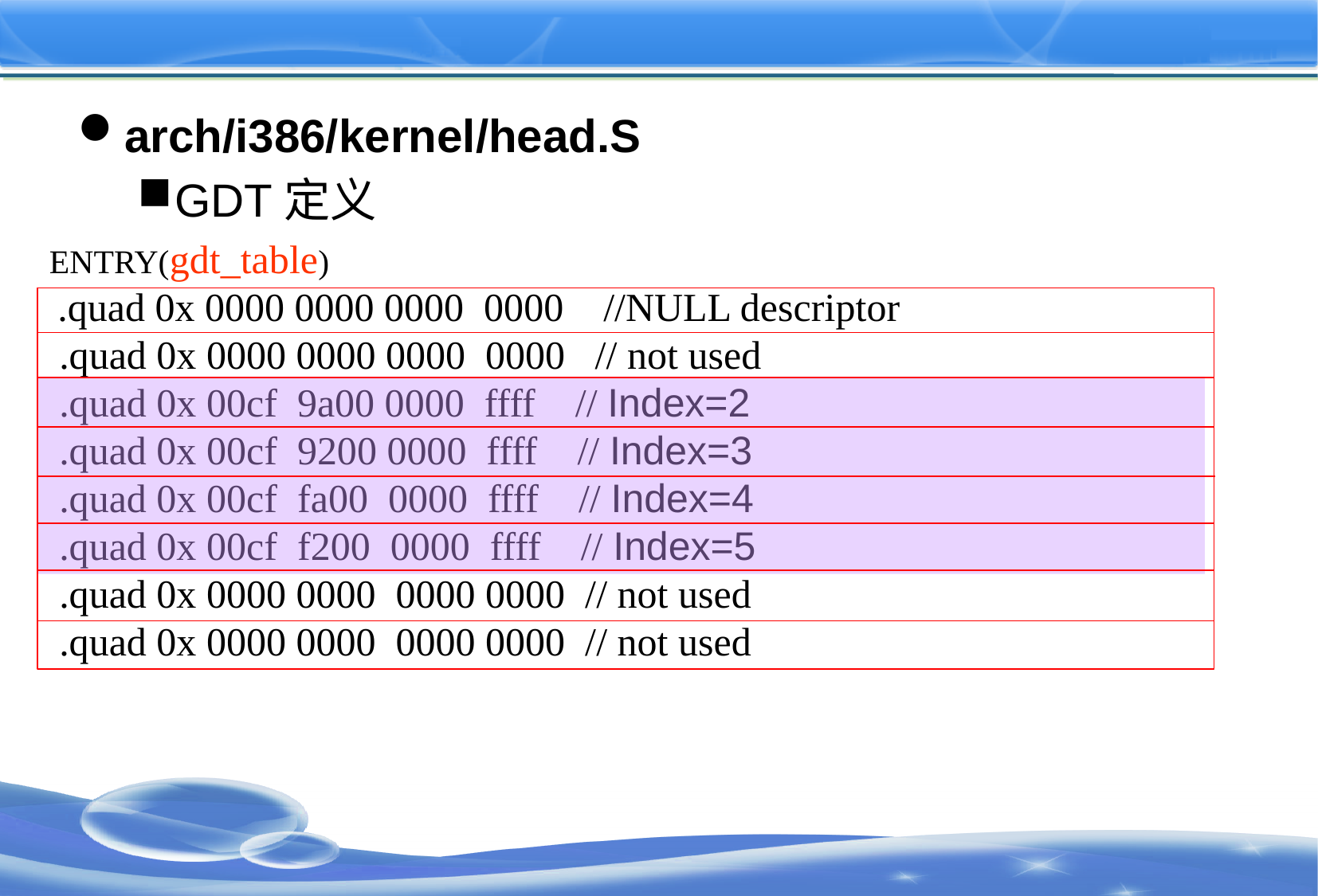

#
arch/i386/kernel/head.S
GDT定义
ENTRY(gdt_table)
 .quad 0x 0000 0000 0000  0000    //NULL descriptor
 .quad 0x 0000 0000 0000  0000   // not used
 .quad 0x 00cf  9a00 0000  ffff    // Index=2
 .quad 0x 00cf  9200 0000  ffff    // Index=3
 .quad 0x 00cf  fa00  0000  ffff    // Index=4
 .quad 0x 00cf  f200  0000  ffff    // Index=5
 .quad 0x 0000 0000  0000 0000  // not used
 .quad 0x 0000 0000  0000 0000  // not used